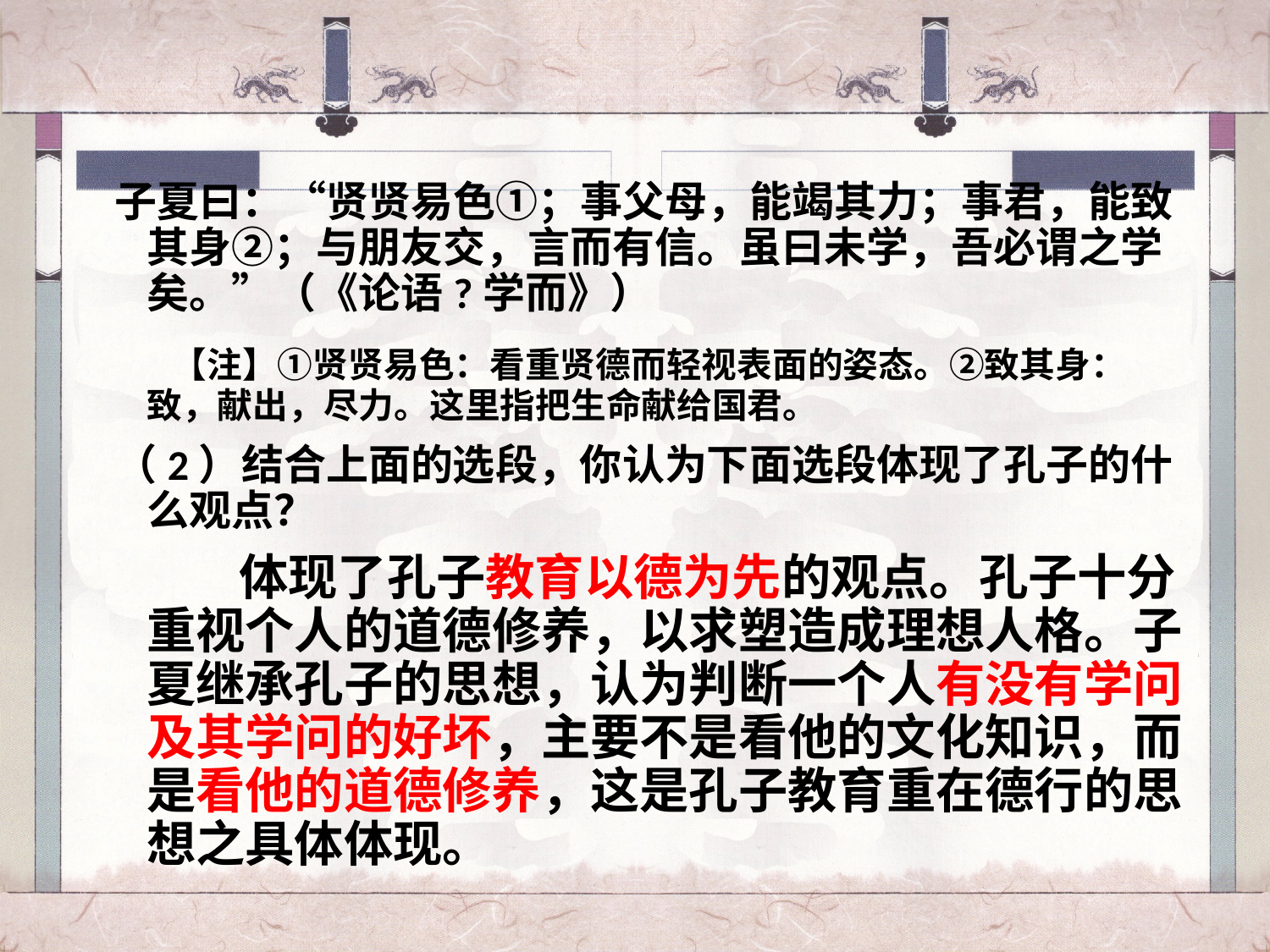

子夏曰：“贤贤易色①；事父母，能竭其力；事君，能致其身②；与朋友交，言而有信。虽曰未学，吾必谓之学矣。”（《论语?学而》）
    【注】①贤贤易色：看重贤德而轻视表面的姿态。②致其身：致，献出，尽力。这里指把生命献给国君。
（2）结合上面的选段，你认为下面选段体现了孔子的什么观点？
          体现了孔子教育以德为先的观点。孔子十分重视个人的道德修养，以求塑造成理想人格。子夏继承孔子的思想，认为判断一个人有没有学问及其学问的好坏，主要不是看他的文化知识，而是看他的道德修养，这是孔子教育重在德行的思想之具体体现。